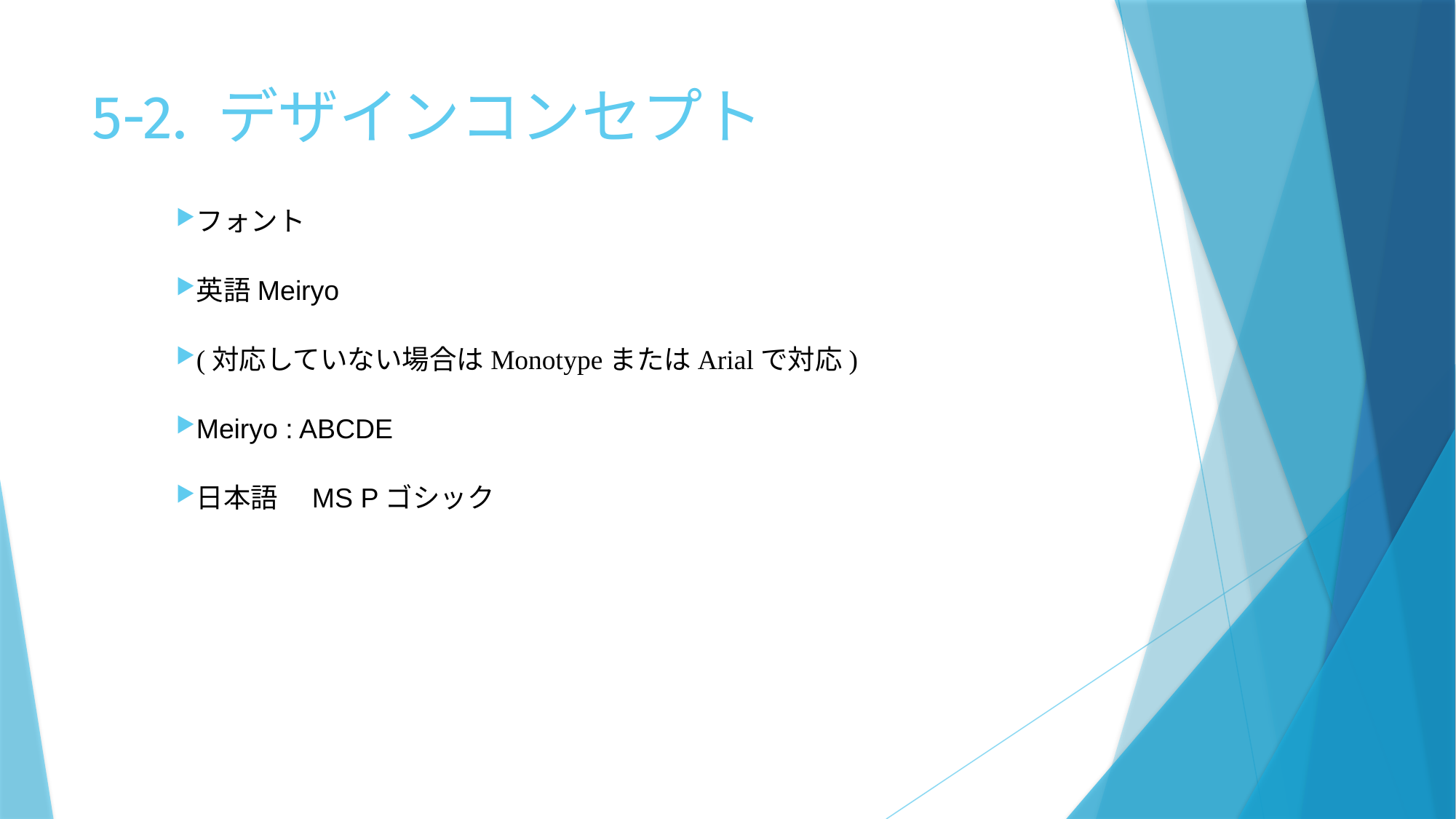

# 5-2. デザインコンセプト
フォント
英語Meiryo
(対応していない場合はMonotypeまたはArialで対応)
Meiryo : ABCDE
日本語　MS Pゴシック